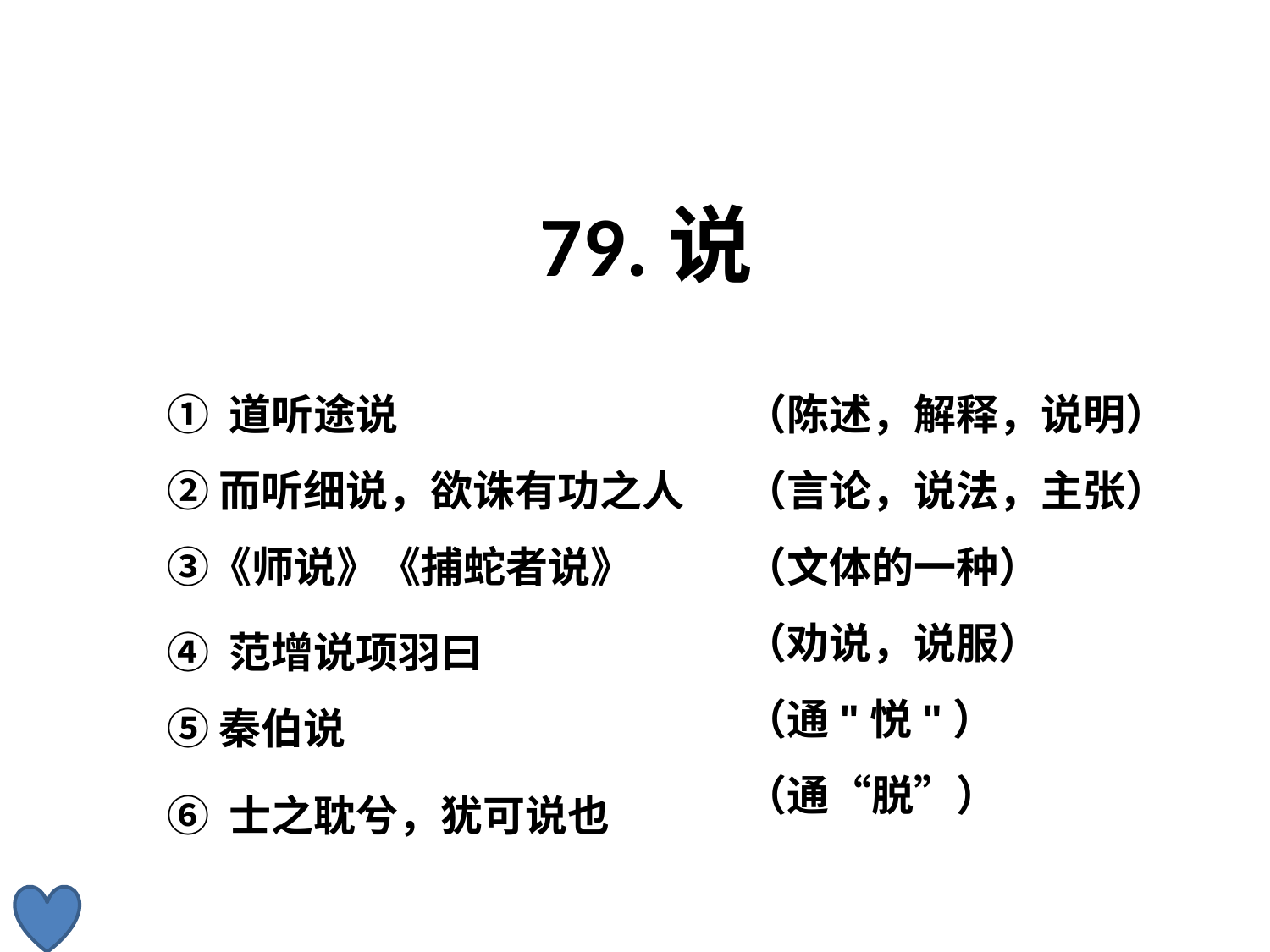

# 79.说
① 道听途说
② 而听细说，欲诛有功之人
③《师说》《捕蛇者说》
④ 范增说项羽曰 
⑤ 秦伯说
⑥ 士之耽兮，犹可说也
（陈述，解释，说明）
（言论，说法，主张）
（文体的一种）  
（劝说，说服）
（通"悦"）
（通“脱”）